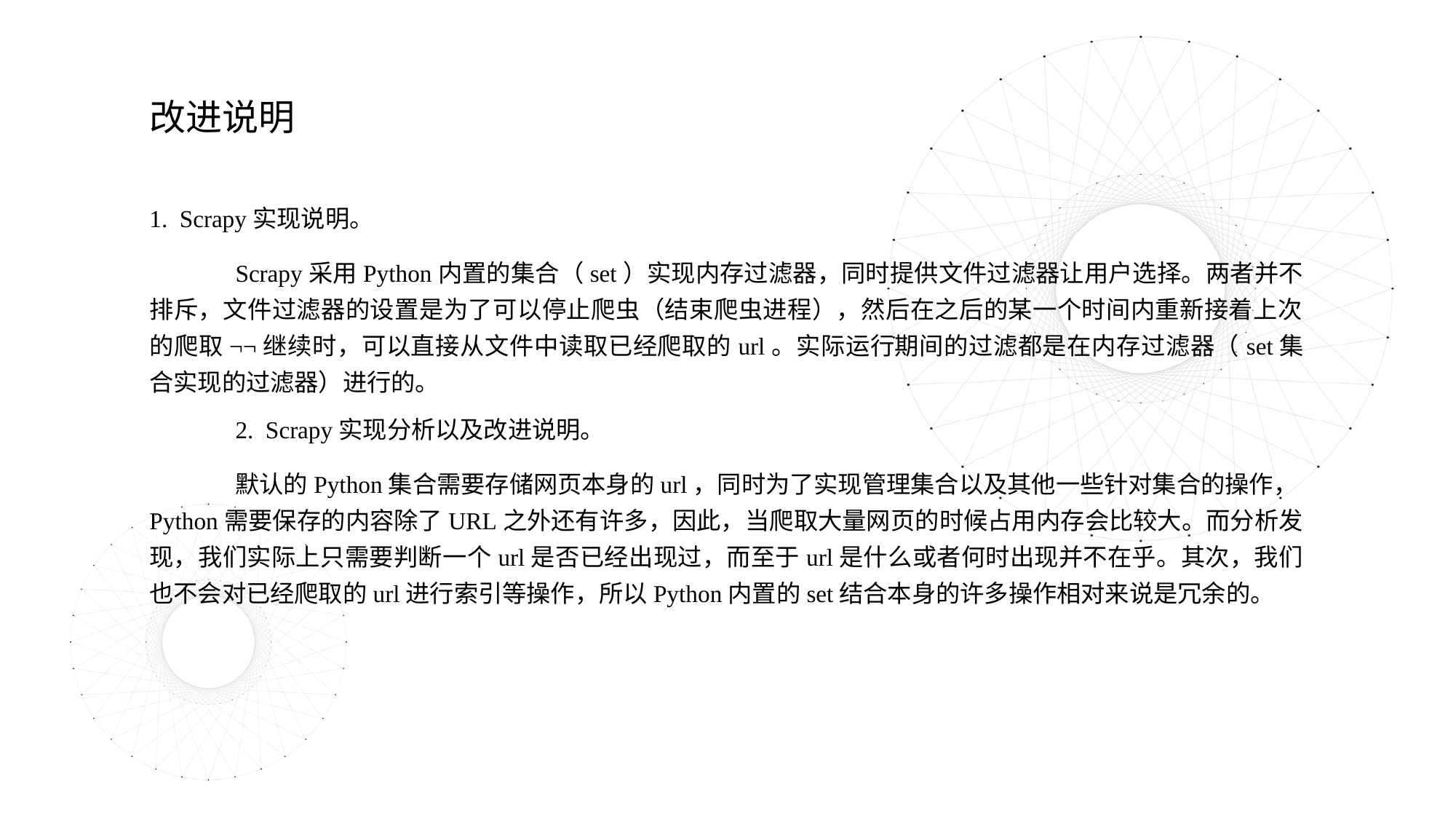

改进说明
1.  Scrapy实现说明。
Scrapy采用Python内置的集合（set）实现内存过滤器，同时提供文件过滤器让用户选择。两者并不排斥，文件过滤器的设置是为了可以停止爬虫（结束爬虫进程），然后在之后的某一个时间内重新接着上次的爬取¬¬继续时，可以直接从文件中读取已经爬取的url。实际运行期间的过滤都是在内存过滤器（set集合实现的过滤器）进行的。
2.  Scrapy实现分析以及改进说明。
默认的Python集合需要存储网页本身的url，同时为了实现管理集合以及其他一些针对集合的操作，Python需要保存的内容除了URL之外还有许多，因此，当爬取大量网页的时候占用内存会比较大。而分析发现，我们实际上只需要判断一个url是否已经出现过，而至于url是什么或者何时出现并不在乎。其次，我们也不会对已经爬取的url进行索引等操作，所以Python内置的set结合本身的许多操作相对来说是冗余的。